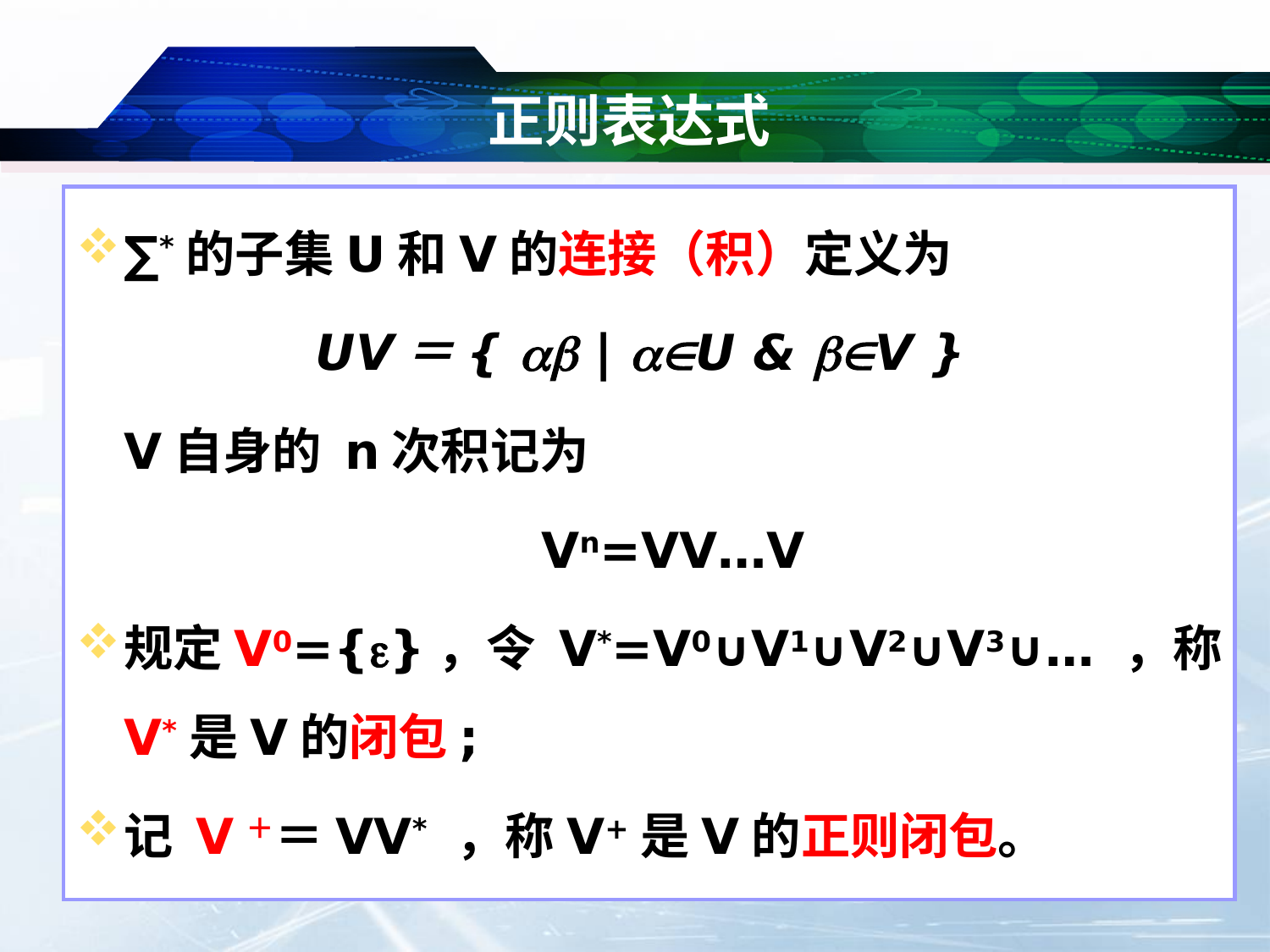

# 正则表达式
∑*的子集U和V的连接（积）定义为
UV＝{ αβ | α∈U & β∈V }
	V自身的 n次积记为
	Vn=VV…V
规定V0={ε}，令 V*=V0∪V1∪V2∪V3∪… ，称V*是V的闭包;
记 V＋＝VV* ，称V+是V的正则闭包。